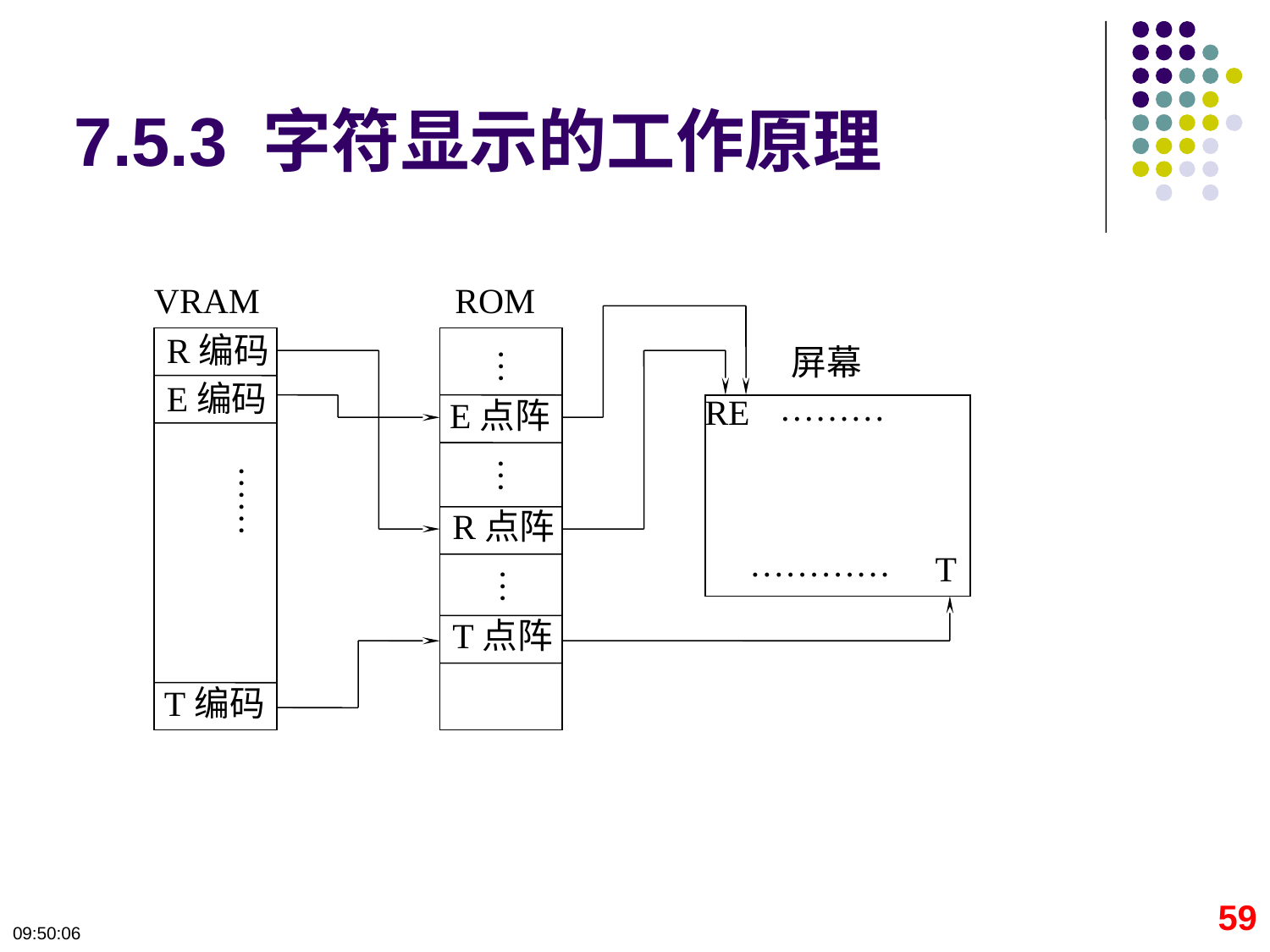

# 7.5.3 字符显示的工作原理
VRAM
ROM

R编码

屏幕

E编码

………
RE
E点阵

…

R点阵

…
…………
……
T

T点阵

…

T编码

59
09:50:06